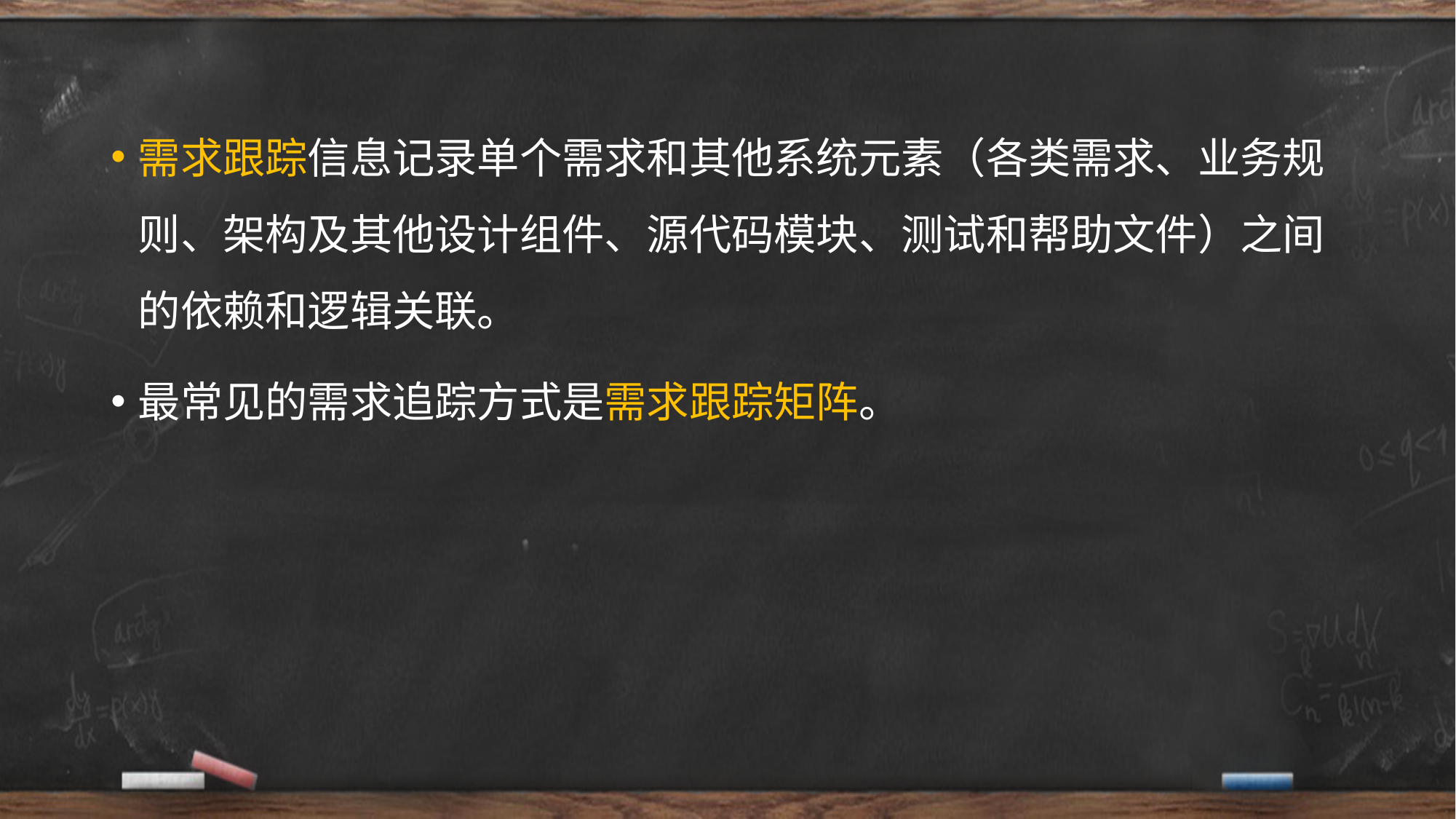

需求跟踪信息记录单个需求和其他系统元素（各类需求、业务规则、架构及其他设计组件、源代码模块、测试和帮助文件）之间的依赖和逻辑关联。
最常见的需求追踪方式是需求跟踪矩阵。